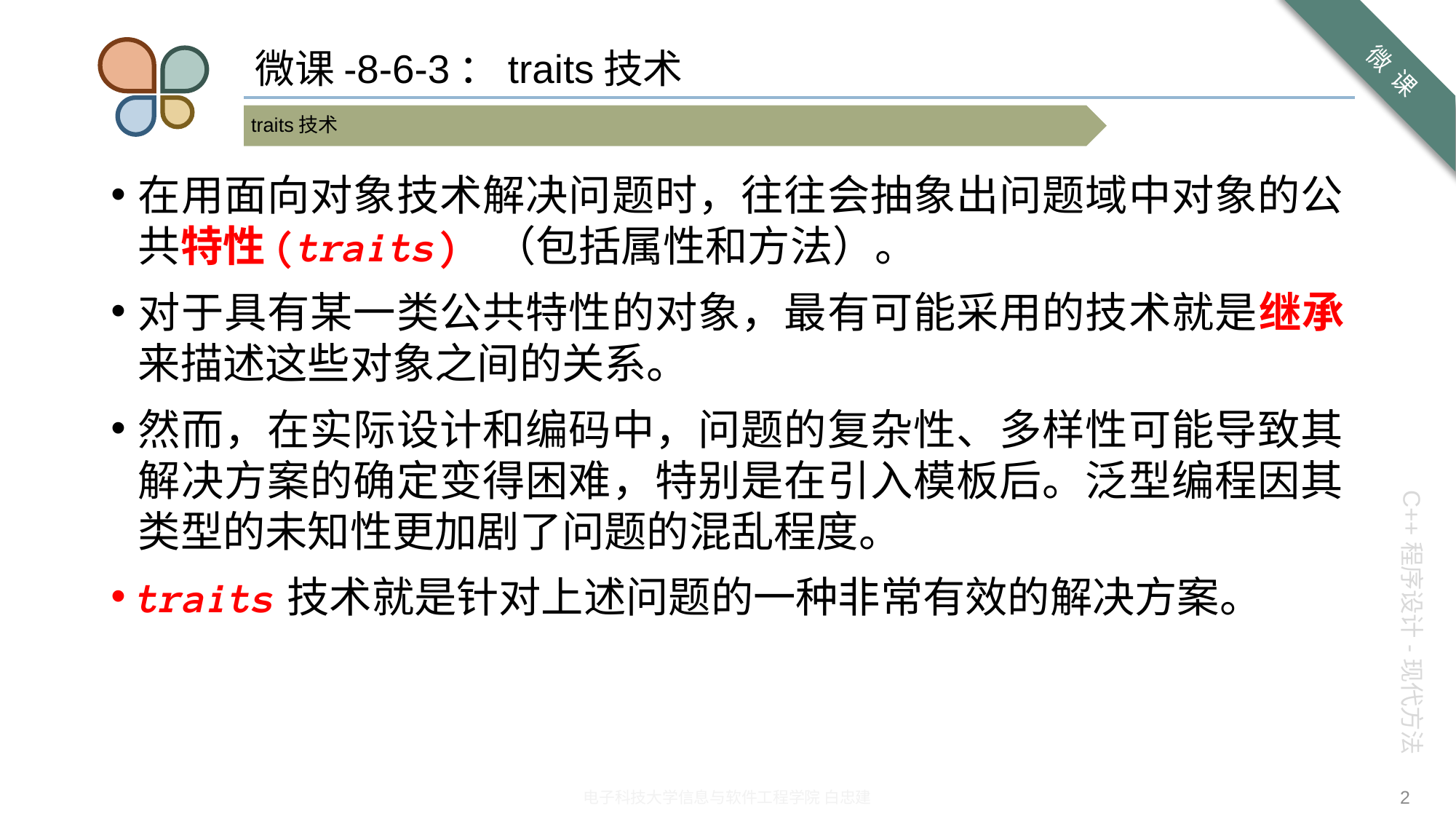

# 微课-8-6-3：traits技术
traits技术
在用面向对象技术解决问题时，往往会抽象出问题域中对象的公共特性(traits) （包括属性和方法）。
对于具有某一类公共特性的对象，最有可能采用的技术就是继承来描述这些对象之间的关系。
然而，在实际设计和编码中，问题的复杂性、多样性可能导致其解决方案的确定变得困难，特别是在引入模板后。泛型编程因其类型的未知性更加剧了问题的混乱程度。
traits技术就是针对上述问题的一种非常有效的解决方案。
2